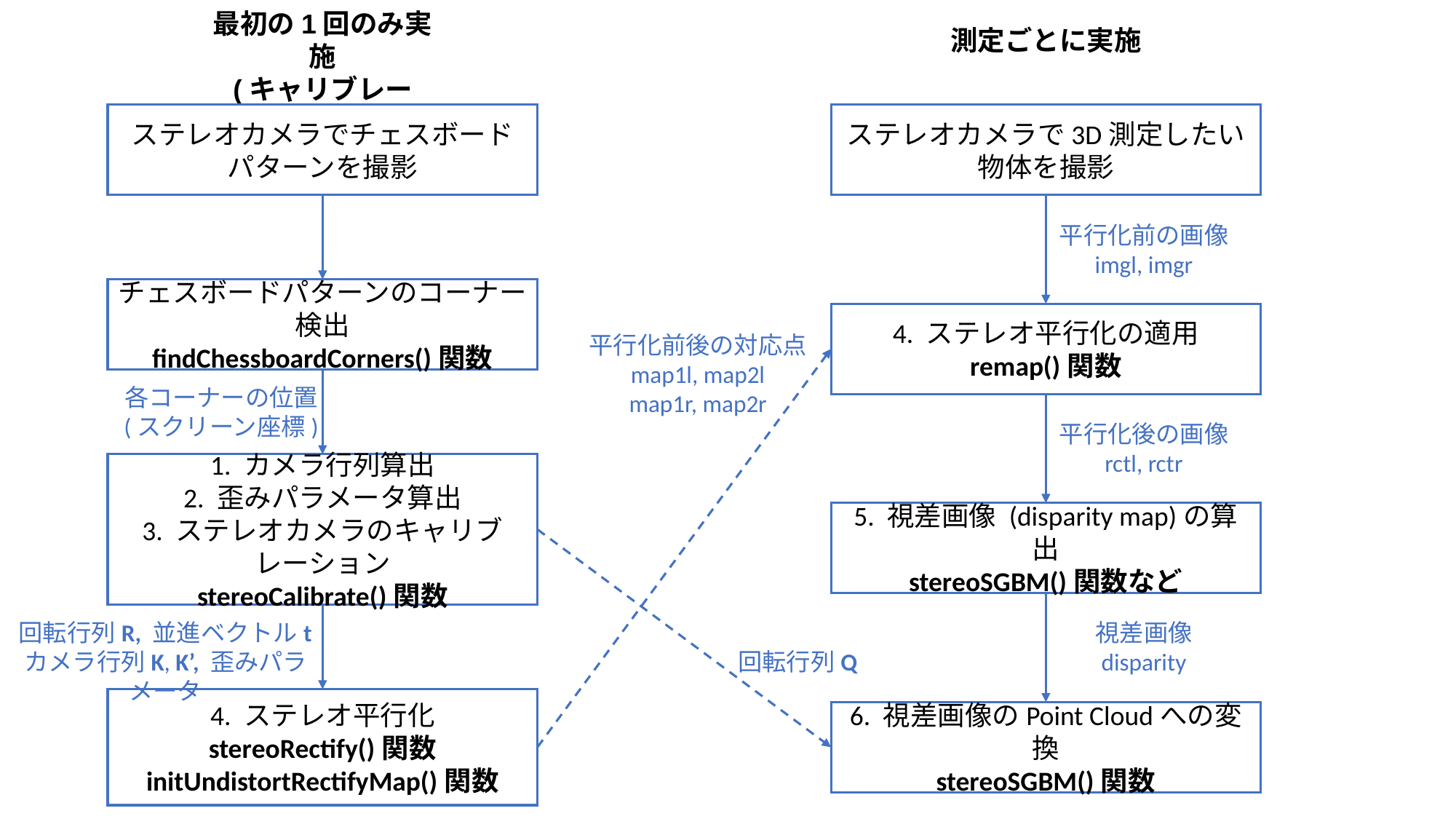

最初の1回のみ実施
(キャリブレーション)
測定ごとに実施
ステレオカメラでチェスボードパターンを撮影
ステレオカメラで3D測定したい物体を撮影
平行化前の画像
imgl, imgr
チェスボードパターンのコーナー検出
findChessboardCorners()関数
4. ステレオ平行化の適用
remap()関数
平行化前後の対応点
map1l, map2l
map1r, map2r
各コーナーの位置
(スクリーン座標)
平行化後の画像
rctl, rctr
1. カメラ行列算出
2. 歪みパラメータ算出
3. ステレオカメラのキャリブレーション
stereoCalibrate()関数
5. 視差画像 (disparity map)の算出
stereoSGBM()関数など
視差画像
disparity
回転行列R, 並進ベクトルt
カメラ行列K, K’, 歪みパラメータ
回転行列Q
4. ステレオ平行化
stereoRectify()関数
initUndistortRectifyMap()関数
6. 視差画像のPoint Cloudへの変換
stereoSGBM()関数